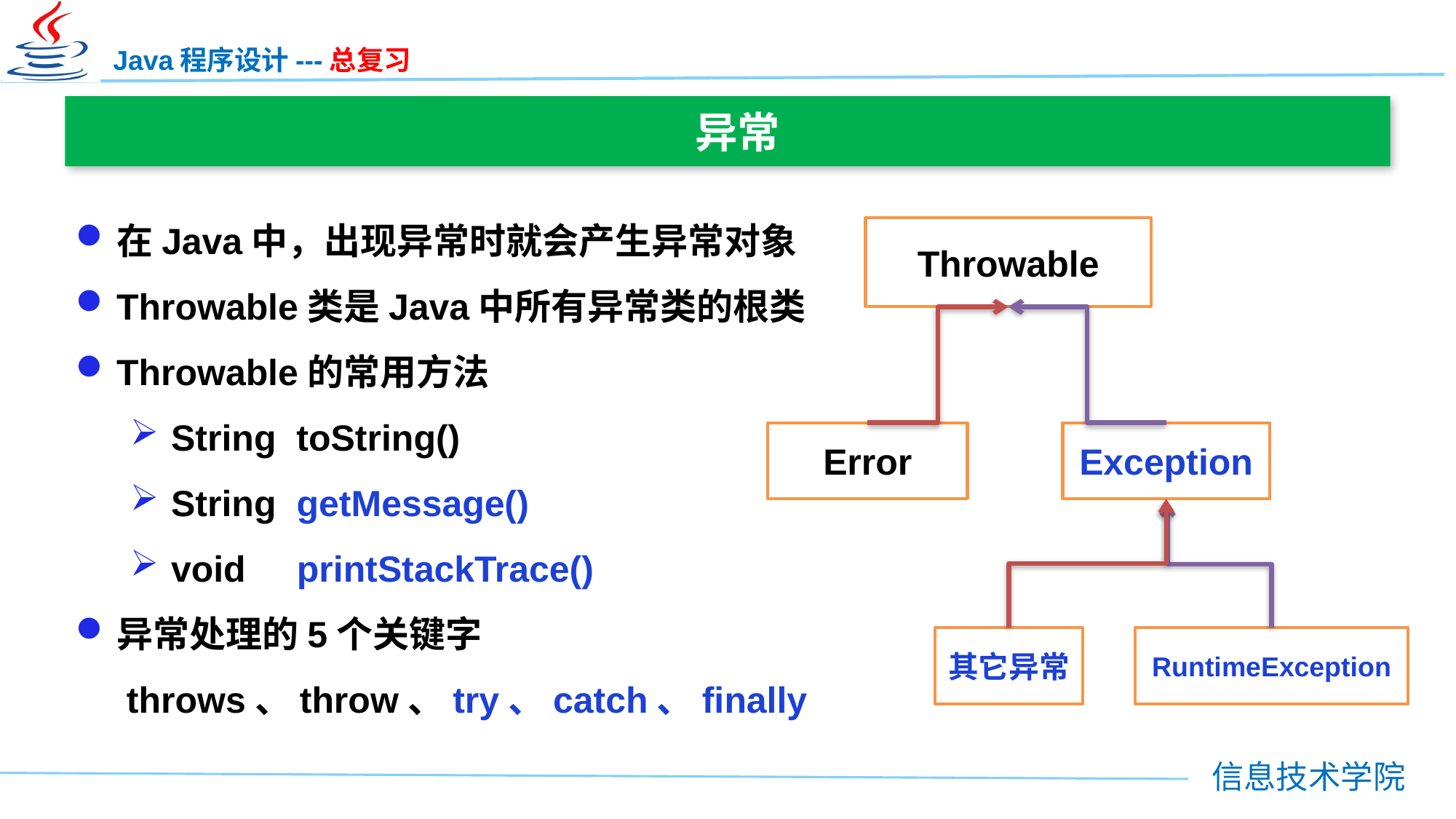

异常
在Java中，出现异常时就会产生异常对象
Throwable类是Java中所有异常类的根类
Throwable的常用方法
String  toString()
String  getMessage()
void     printStackTrace()
异常处理的5个关键字
     throws、throw、try、catch、finally
Throwable
Error
Exception
其它异常
RuntimeException